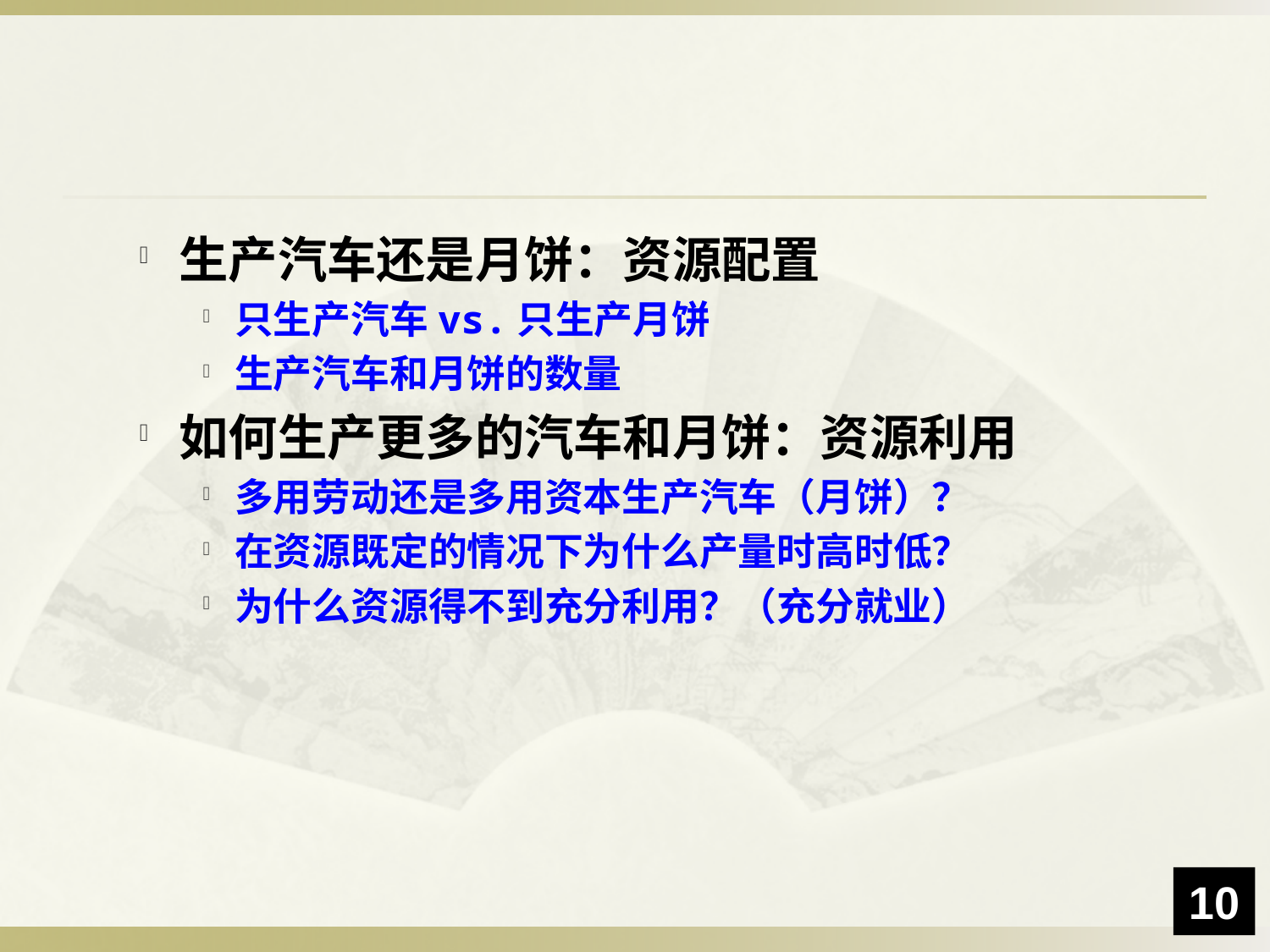

生产汽车还是月饼：资源配置
只生产汽车vs.只生产月饼
生产汽车和月饼的数量
如何生产更多的汽车和月饼：资源利用
多用劳动还是多用资本生产汽车（月饼）？
在资源既定的情况下为什么产量时高时低？
为什么资源得不到充分利用？（充分就业）
10